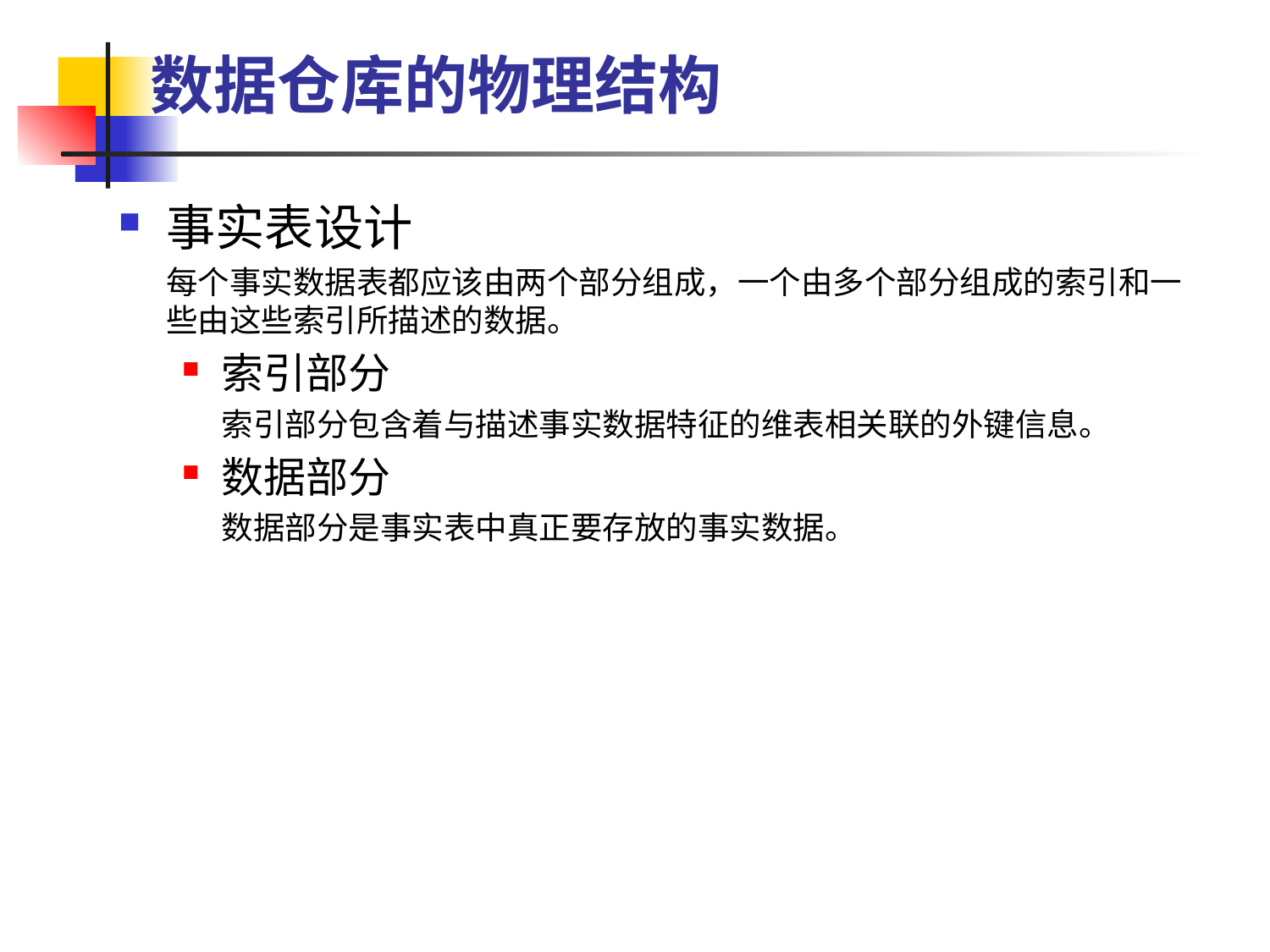

# 数据仓库的物理结构
事实表设计
	每个事实数据表都应该由两个部分组成，一个由多个部分组成的索引和一些由这些索引所描述的数据。
索引部分
	索引部分包含着与描述事实数据特征的维表相关联的外键信息。
数据部分
	数据部分是事实表中真正要存放的事实数据。